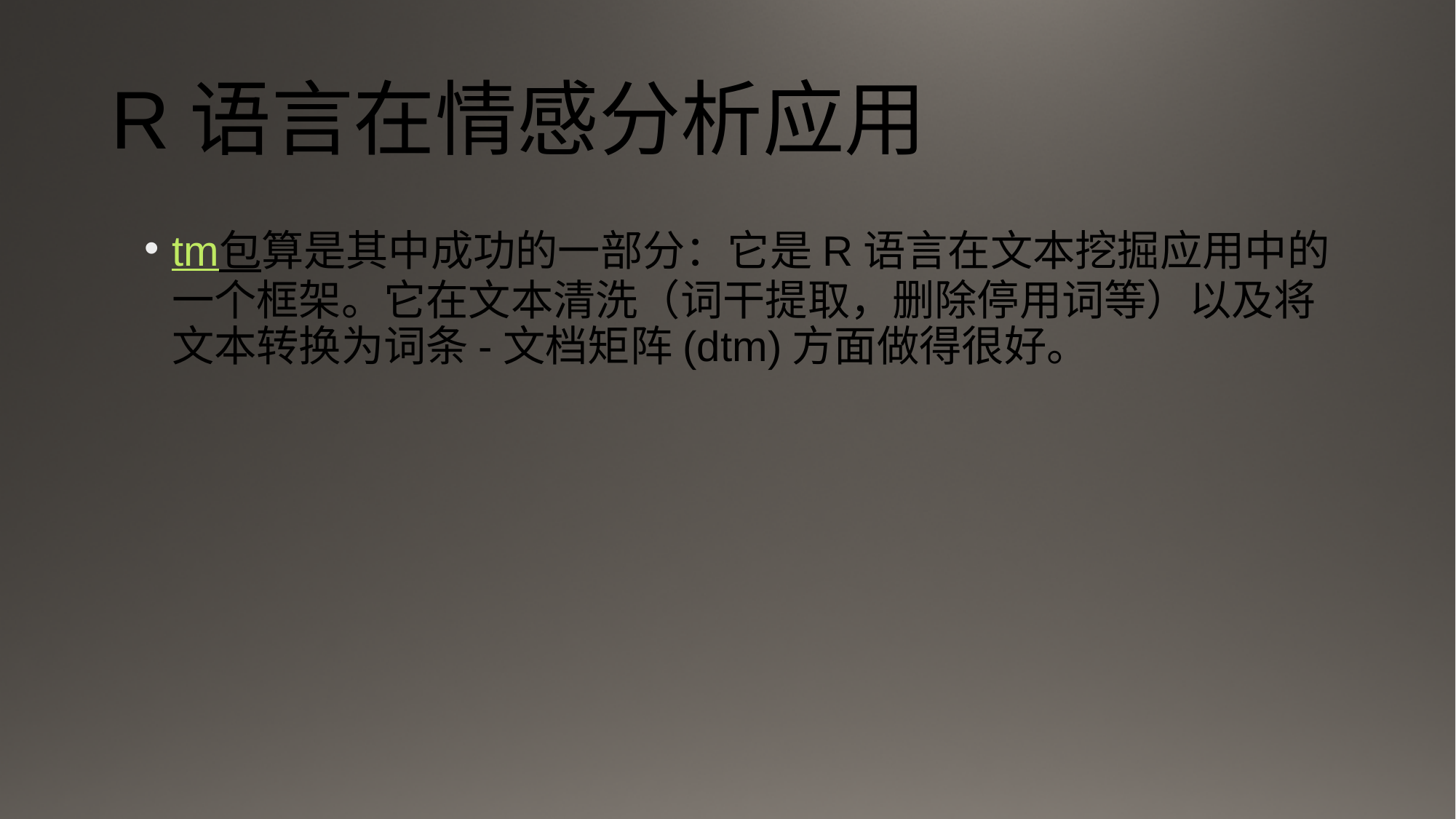

# R语言在情感分析应用
tm包算是其中成功的一部分：它是R语言在文本挖掘应用中的一个框架。它在文本清洗（词干提取，删除停用词等）以及将文本转换为词条-文档矩阵(dtm)方面做得很好。